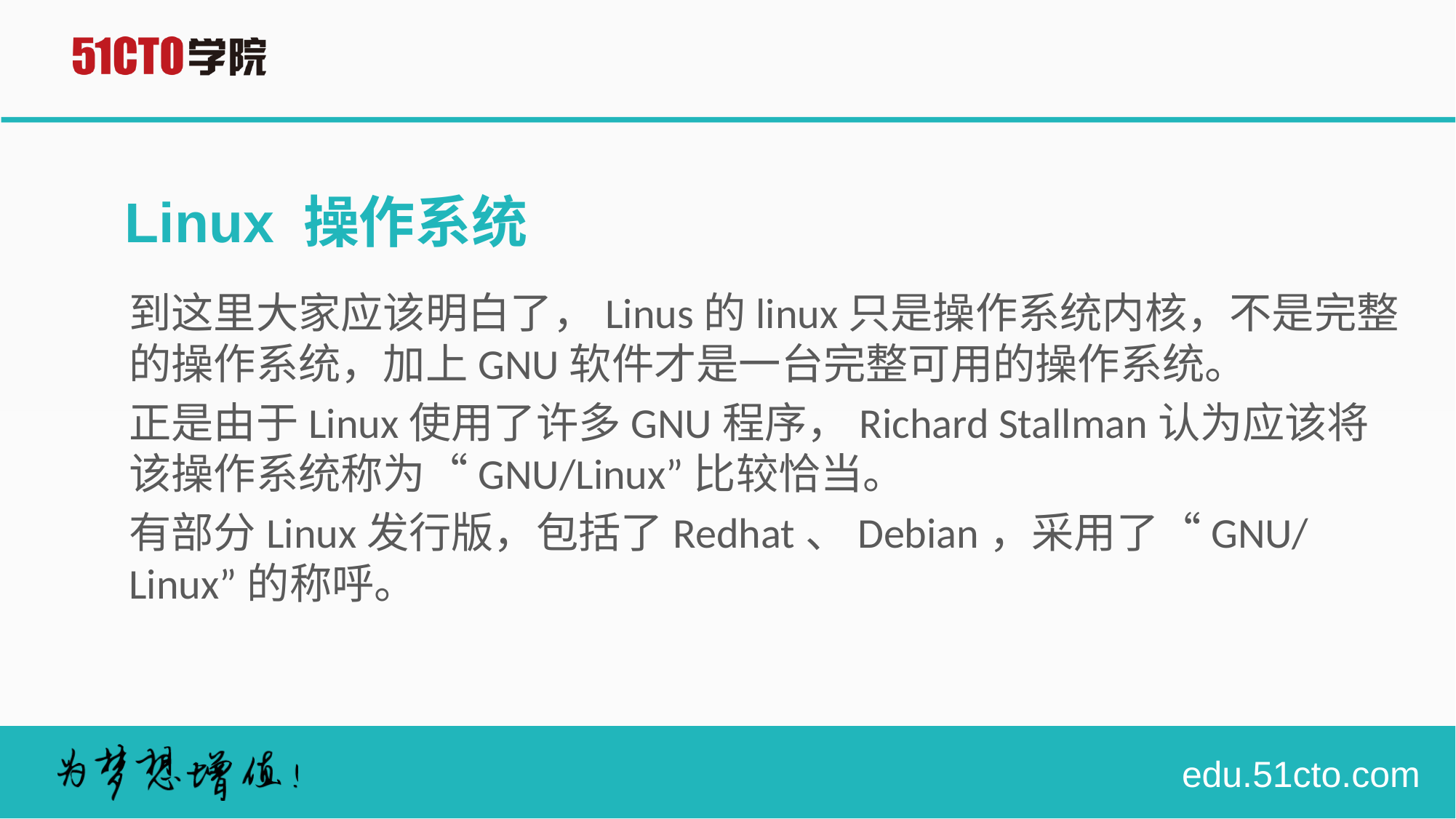

# Linux 操作系统
到这里大家应该明白了，Linus的linux只是操作系统内核，不是完整的操作系统，加上GNU软件才是一台完整可用的操作系统。
正是由于Linux使用了许多GNU程序，Richard Stallman认为应该将该操作系统称为“GNU/Linux”比较恰当。
有部分Linux发行版，包括了Redhat、Debian，采用了“GNU/Linux”的称呼。